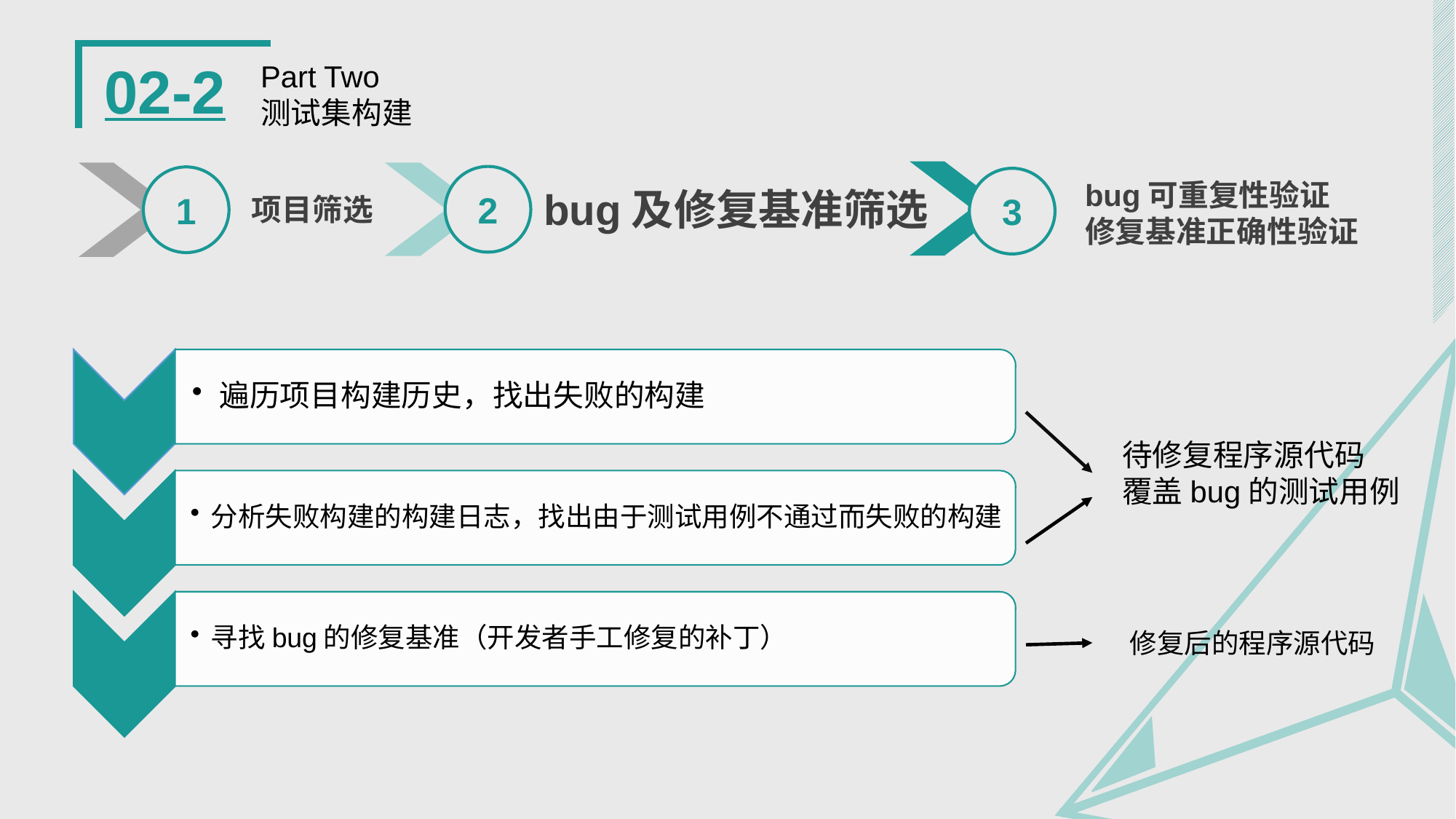

02-2
Part Two
测试集构建

2
1
3
bug可重复性验证
修复基准正确性验证
bug及修复基准筛选
项目筛选

遍历项目构建历史，找出失败的构建

分析失败构建的构建日志，找出由于测试用例不通过而失败的构建

寻找bug的修复基准（开发者手工修复的补丁）
待修复程序源代码
覆盖bug的测试用例
修复后的程序源代码